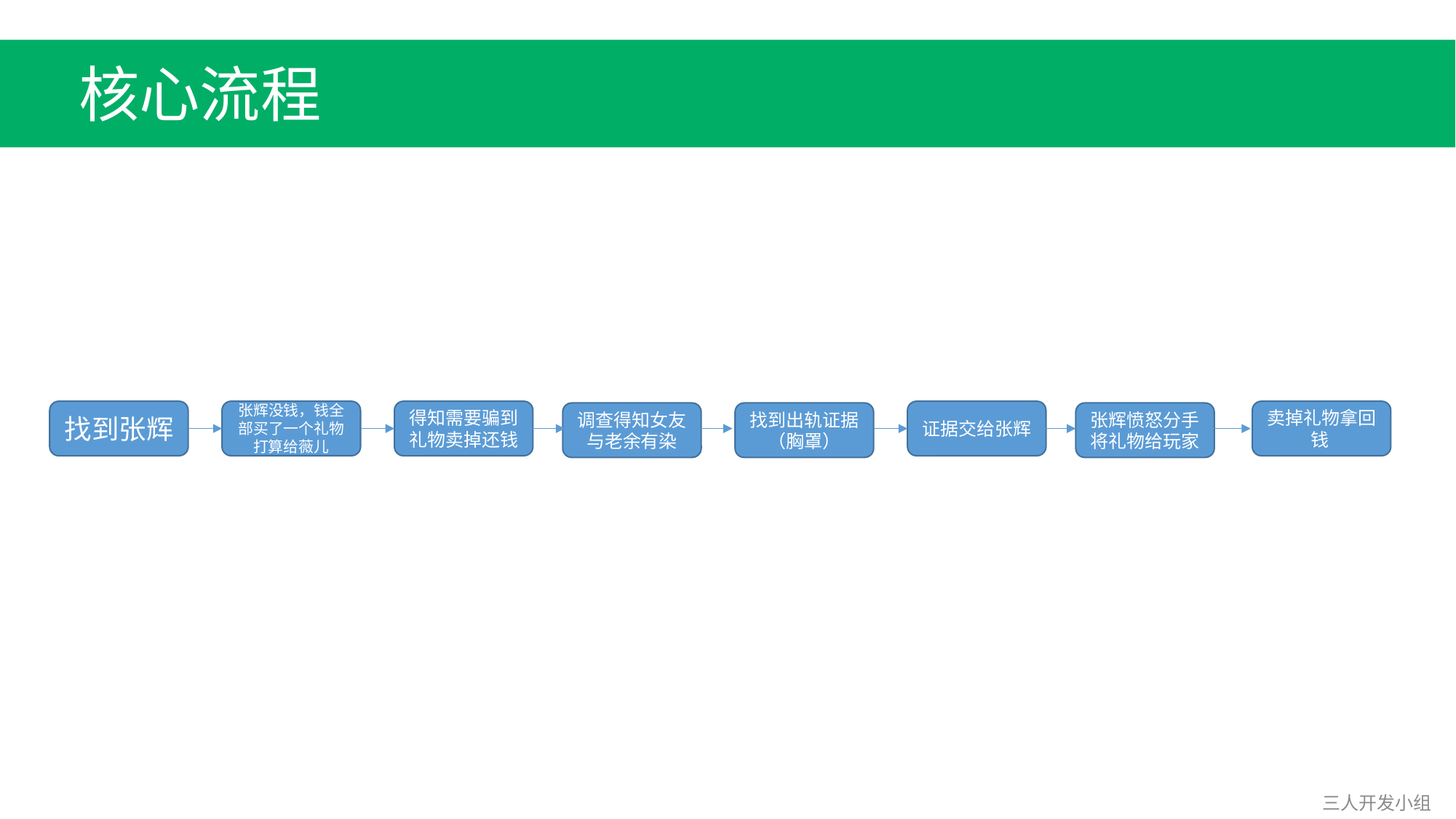

核心流程
卖掉礼物拿回钱
找到张辉
张辉没钱，钱全部买了一个礼物打算给薇儿
得知需要骗到礼物卖掉还钱
证据交给张辉
调查得知女友与老余有染
找到出轨证据（胸罩）
张辉愤怒分手将礼物给玩家
三人开发小组